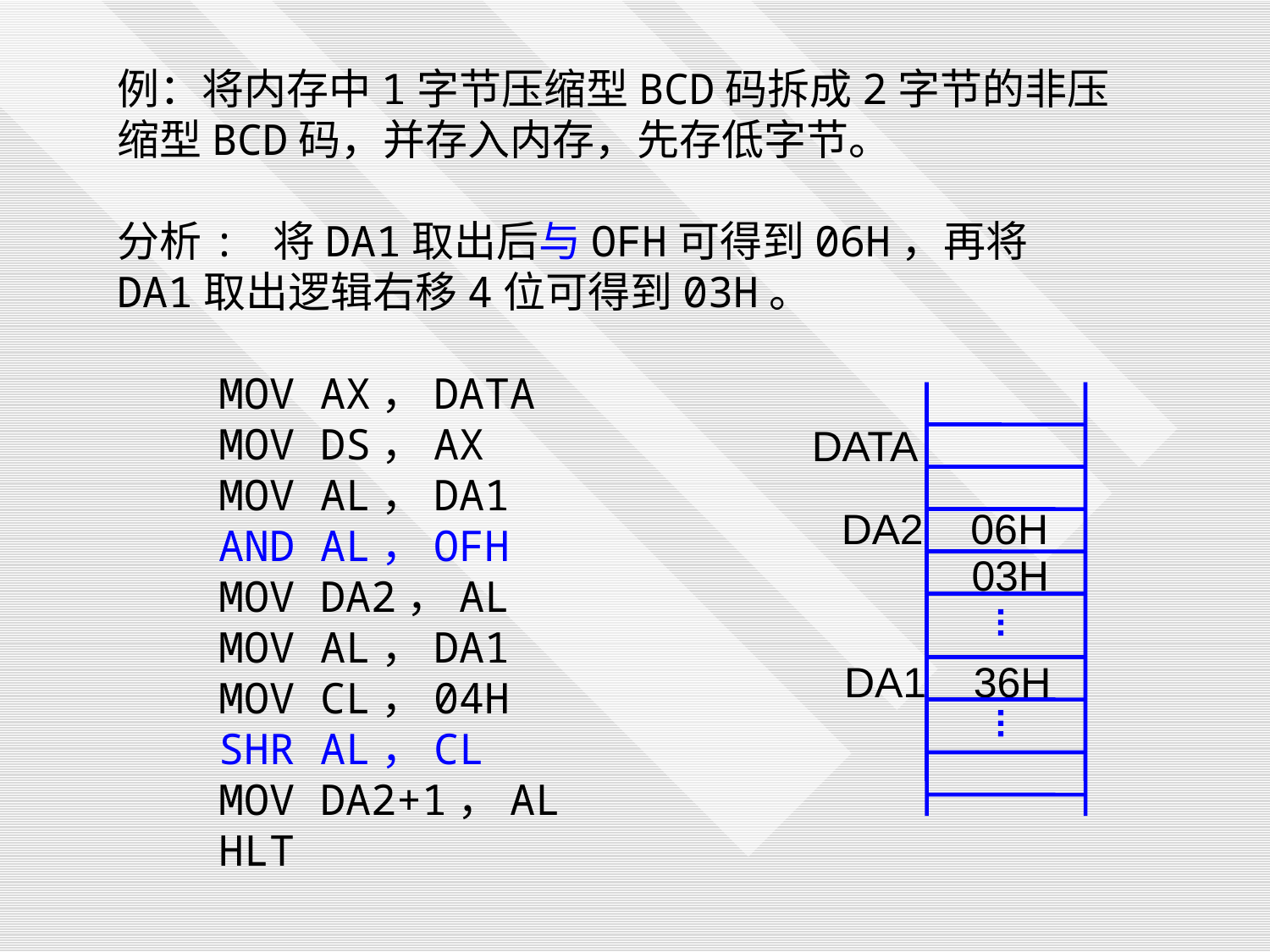

例：将内存中1字节压缩型BCD码拆成2字节的非压缩型BCD码，并存入内存，先存低字节。

分析: 将DA1取出后与OFH可得到06H，再将DA1取出逻辑右移4位可得到03H。

    MOV AX，DATA
    MOV DS，AX
    MOV AL，DA1
    AND AL，OFH
    MOV DA2，AL
    MOV AL，DA1
    MOV CL，04H
    SHR AL，CL
    MOV DA2+1，AL
    HLT

DATA
DA2    06H
03H
DA1    36H